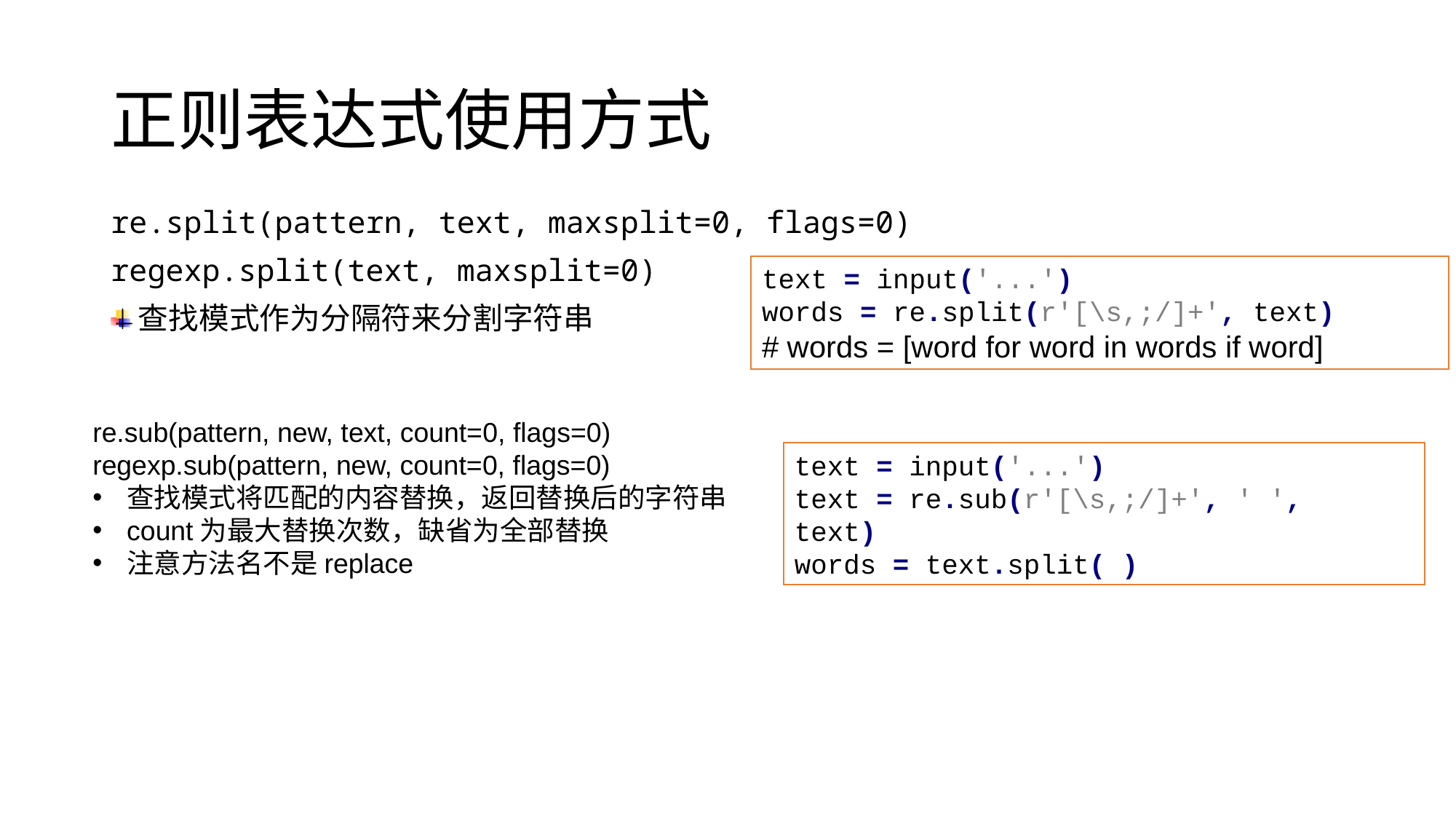

# 正则表达式使用方式
re.split(pattern, text, maxsplit=0, flags=0)
regexp.split(text, maxsplit=0)
查找模式作为分隔符来分割字符串

text = input('...')
words = re.split(r'[\s,;/]+', text)
# words = [word for word in words if word]
re.sub(pattern, new, text, count=0, flags=0)
regexp.sub(pattern, new, count=0, flags=0)
查找模式将匹配的内容替换，返回替换后的字符串
count为最大替换次数，缺省为全部替换
注意方法名不是replace
text = input('...')
text = re.sub(r'[\s,;/]+', ' ',  text)
words = text.split( )